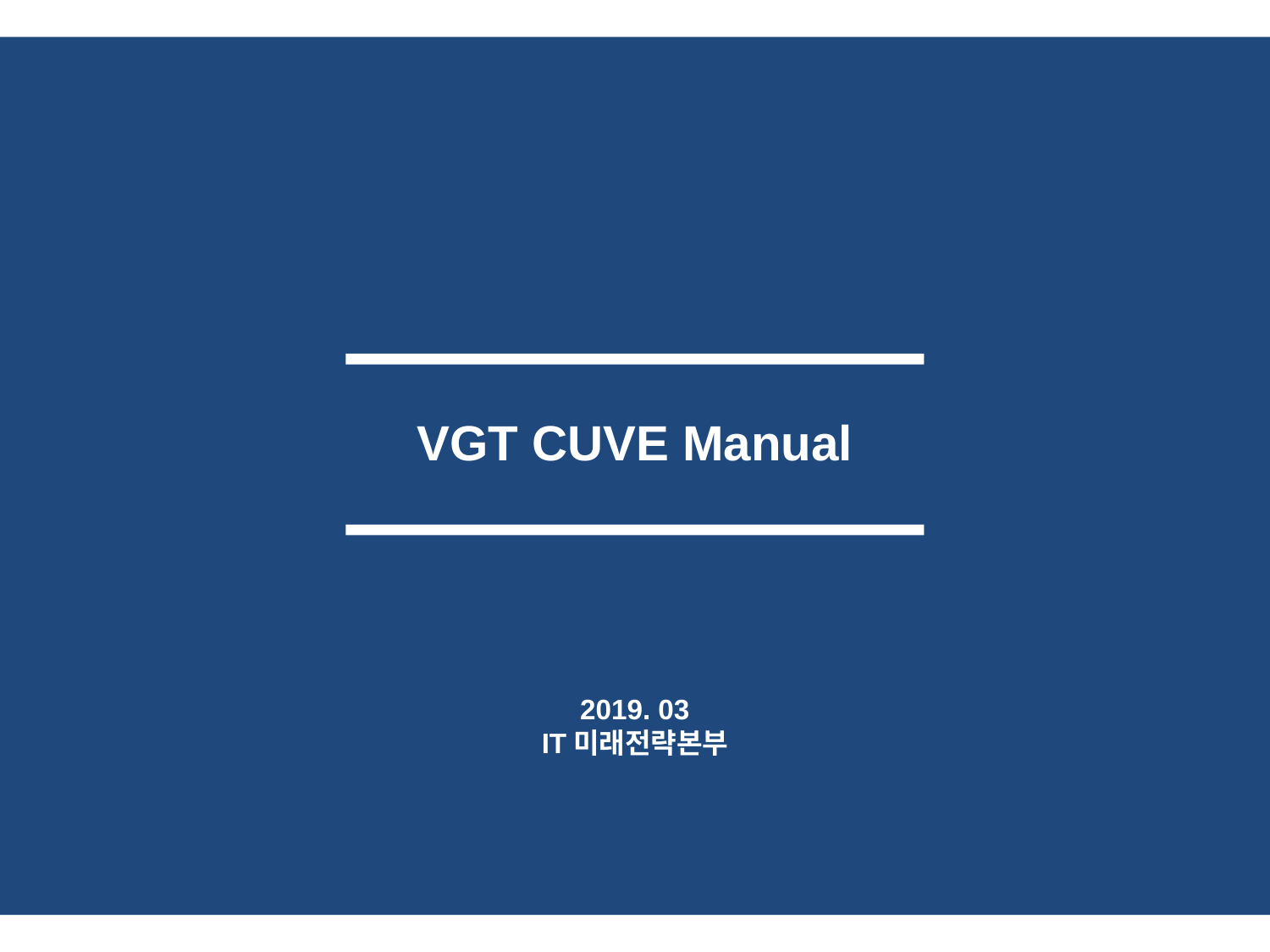

# VGT CUVE Manual
2019. 03
IT미래전략본부